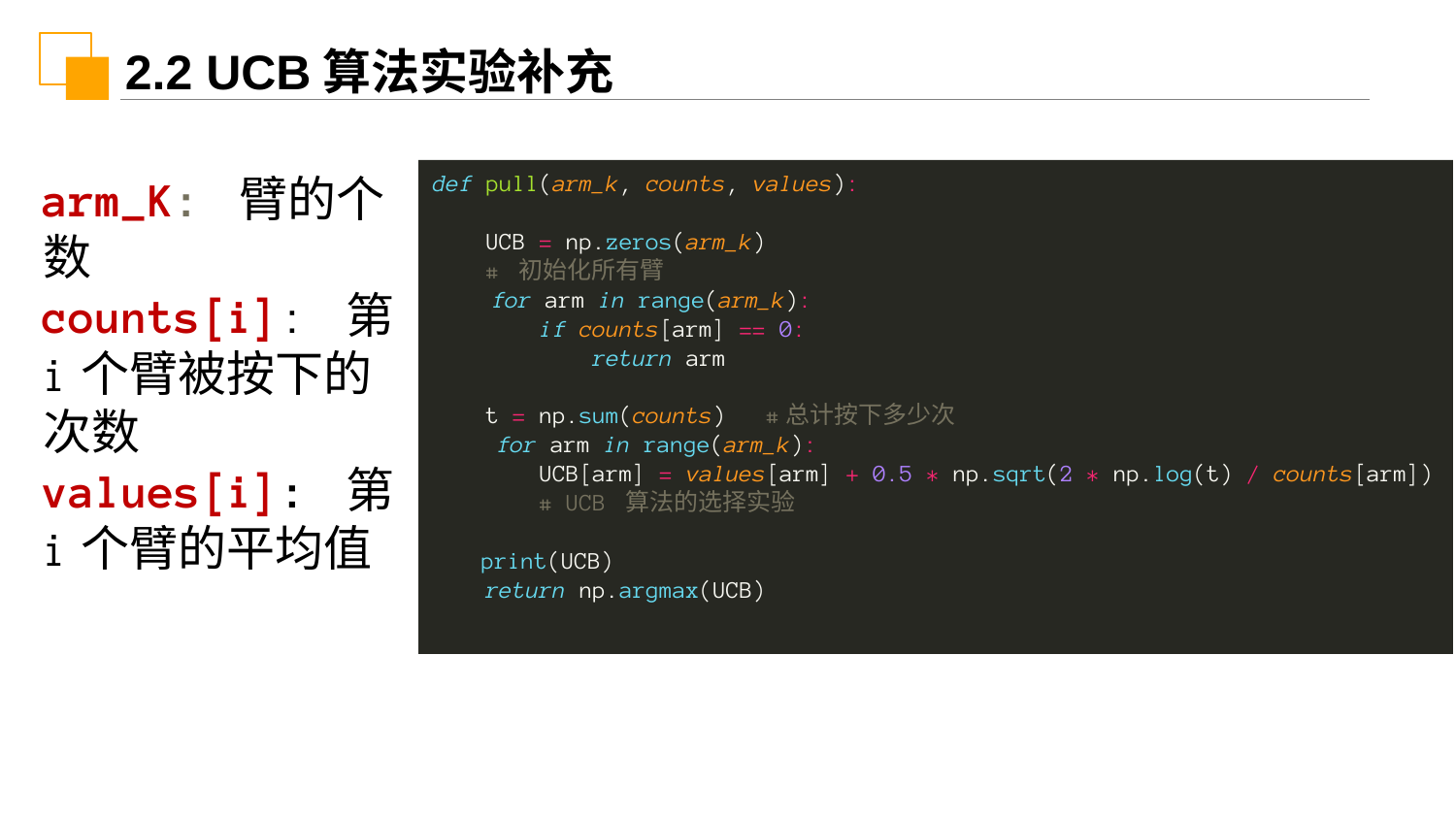

2.2 UCB算法实验补充
arm_K: 臂的个数
counts[i]: 第i个臂被按下的次数
values[i]: 第i个臂的平均值
def pull(arm_k, counts, values):
    UCB = np.zeros(arm_k)
    # 初始化所有臂
          for arm in range(arm_k):
        if counts[arm] == 0:
            return arm
    t = np.sum(counts)   #总计按下多少次
           for arm in range(arm_k):
        UCB[arm] = values[arm] + 0.5 * np.sqrt(2 * np.log(t) / counts[arm])
        # UCB 算法的选择实验
        print(UCB)
    return np.argmax(UCB)